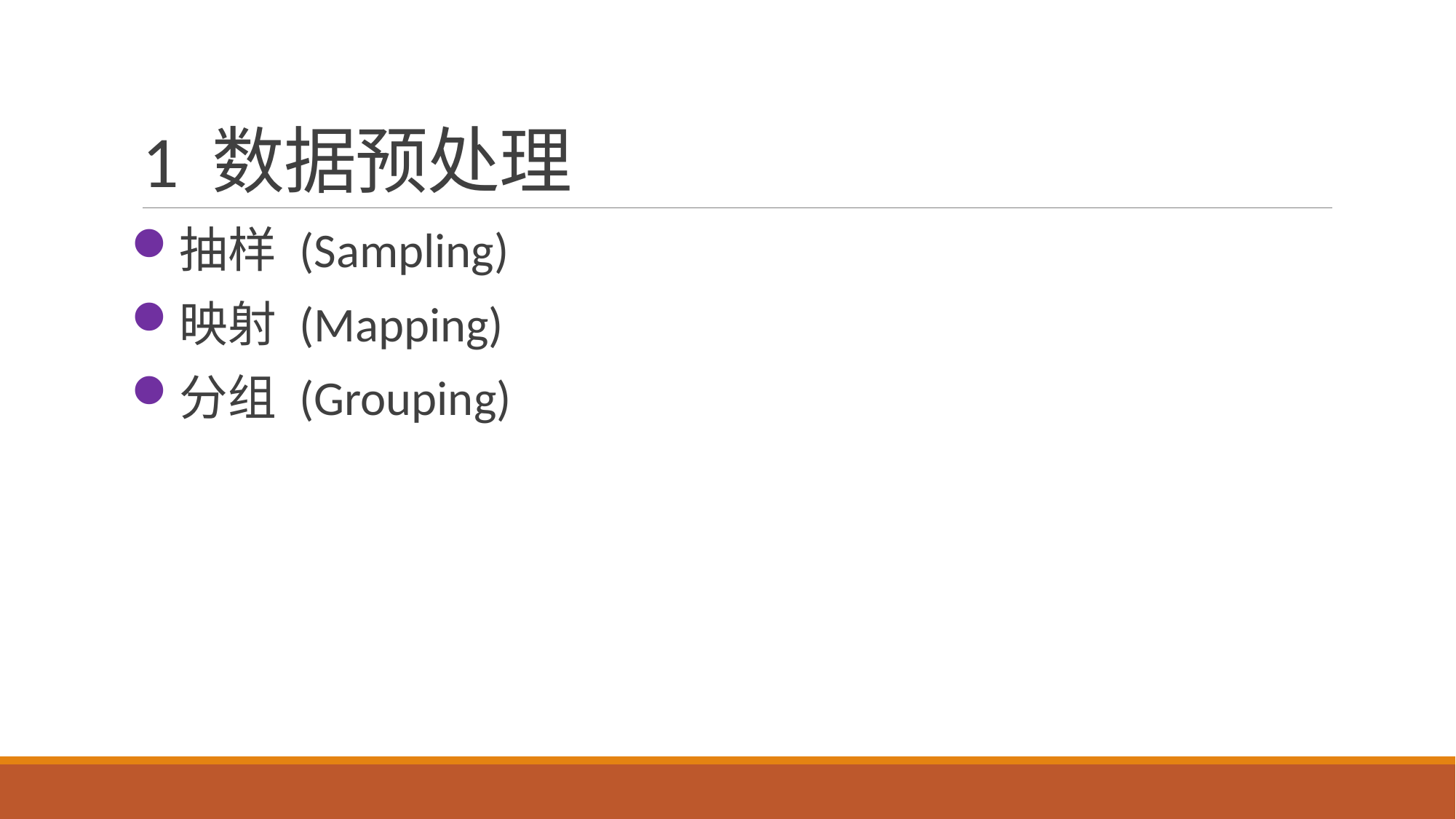

# 1 数据预处理
抽样 (Sampling)
映射 (Mapping)
分组 (Grouping)